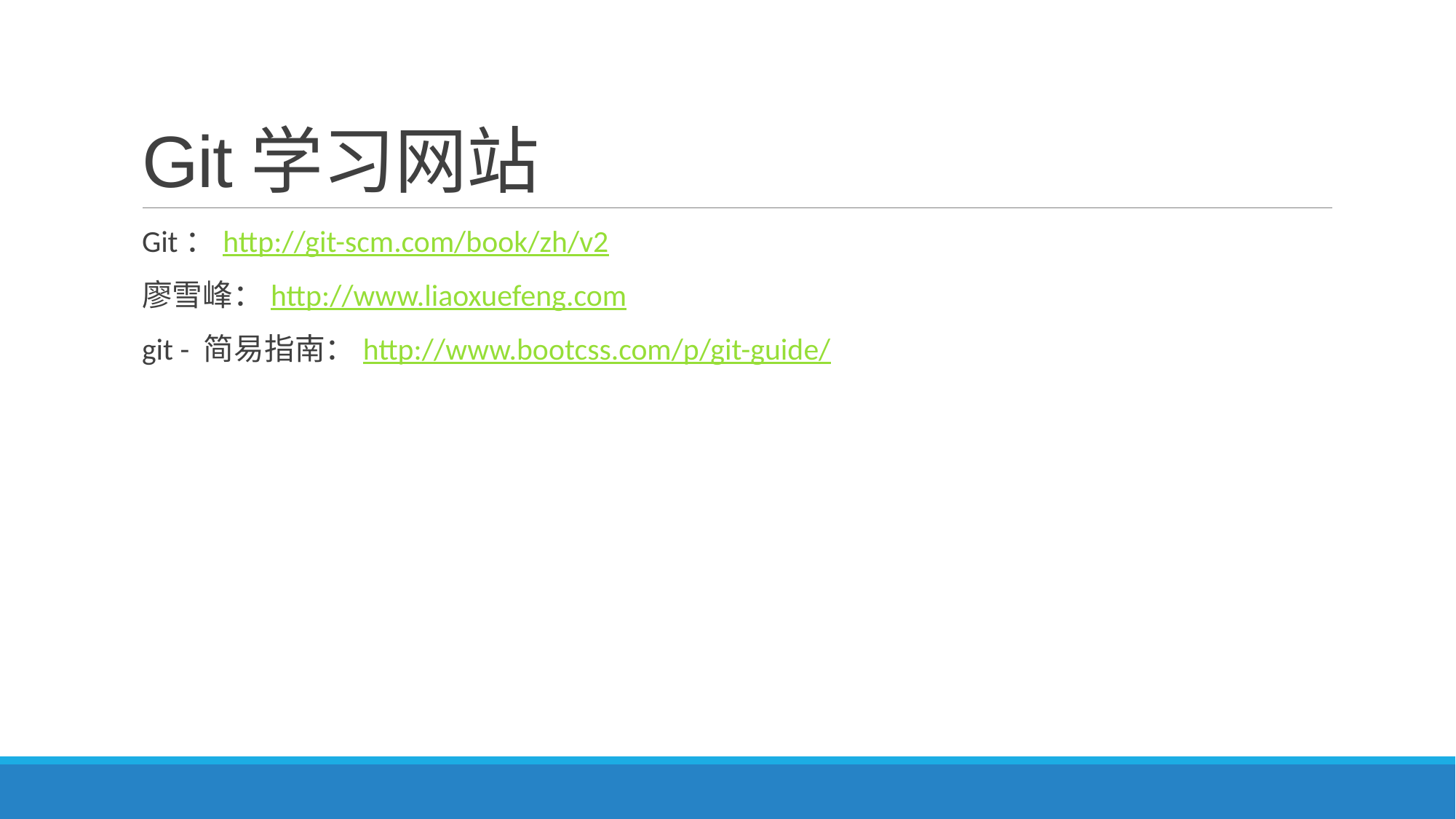

# Git学习网站
Git：http://git-scm.com/book/zh/v2
廖雪峰：http://www.liaoxuefeng.com
git - 简易指南：http://www.bootcss.com/p/git-guide/